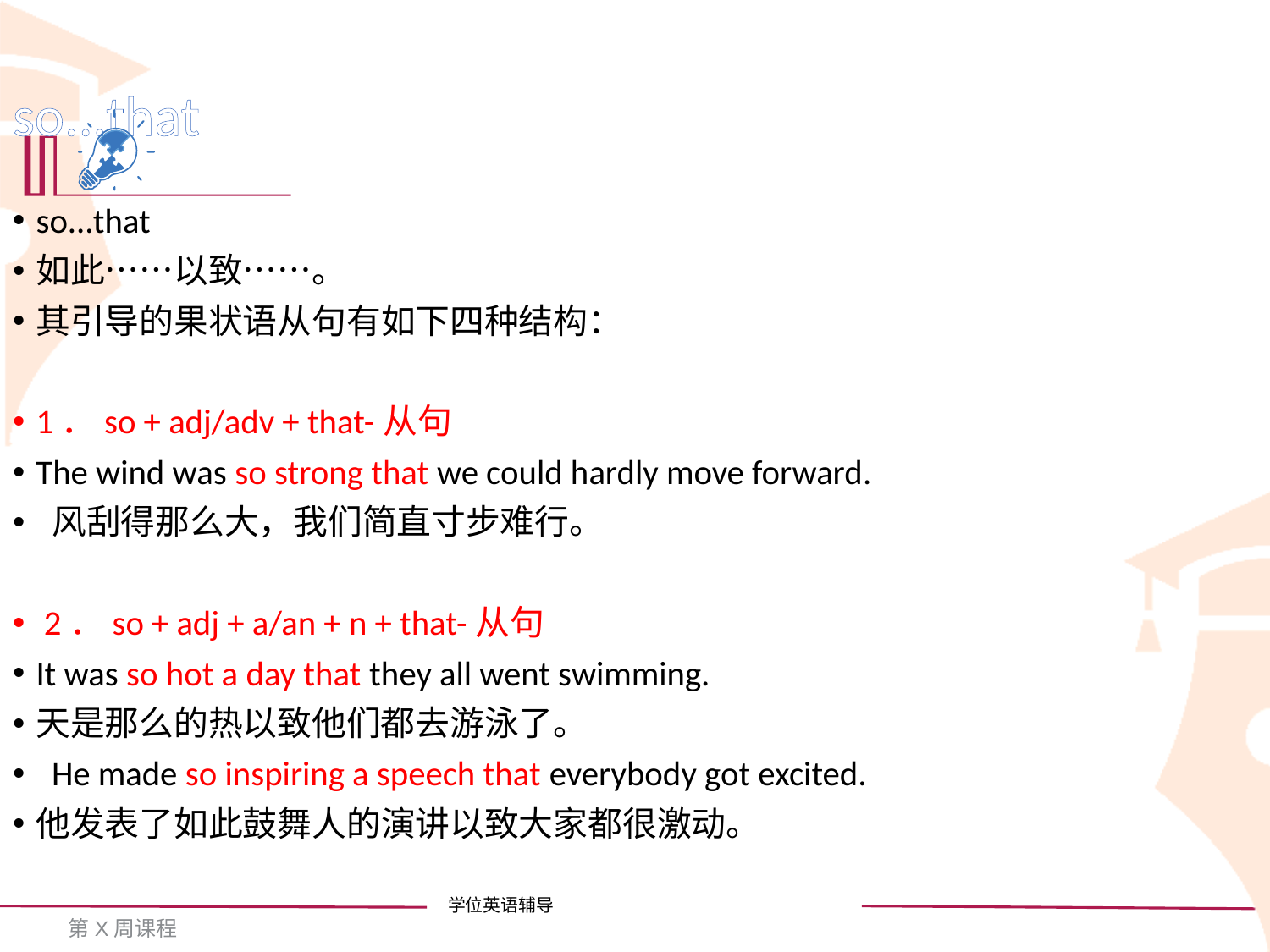

so...that

so...that
如此……以致……。
其引导的果状语从句有如下四种结构：

1．so + adj/adv + that-从句
The wind was so strong that we could hardly move forward.
 风刮得那么大，我们简直寸步难行。

 2．so + adj + a/an + n + that-从句
It was so hot a day that they all went swimming.
天是那么的热以致他们都去游泳了。
  He made so inspiring a speech that everybody got excited.
他发表了如此鼓舞人的演讲以致大家都很激动。